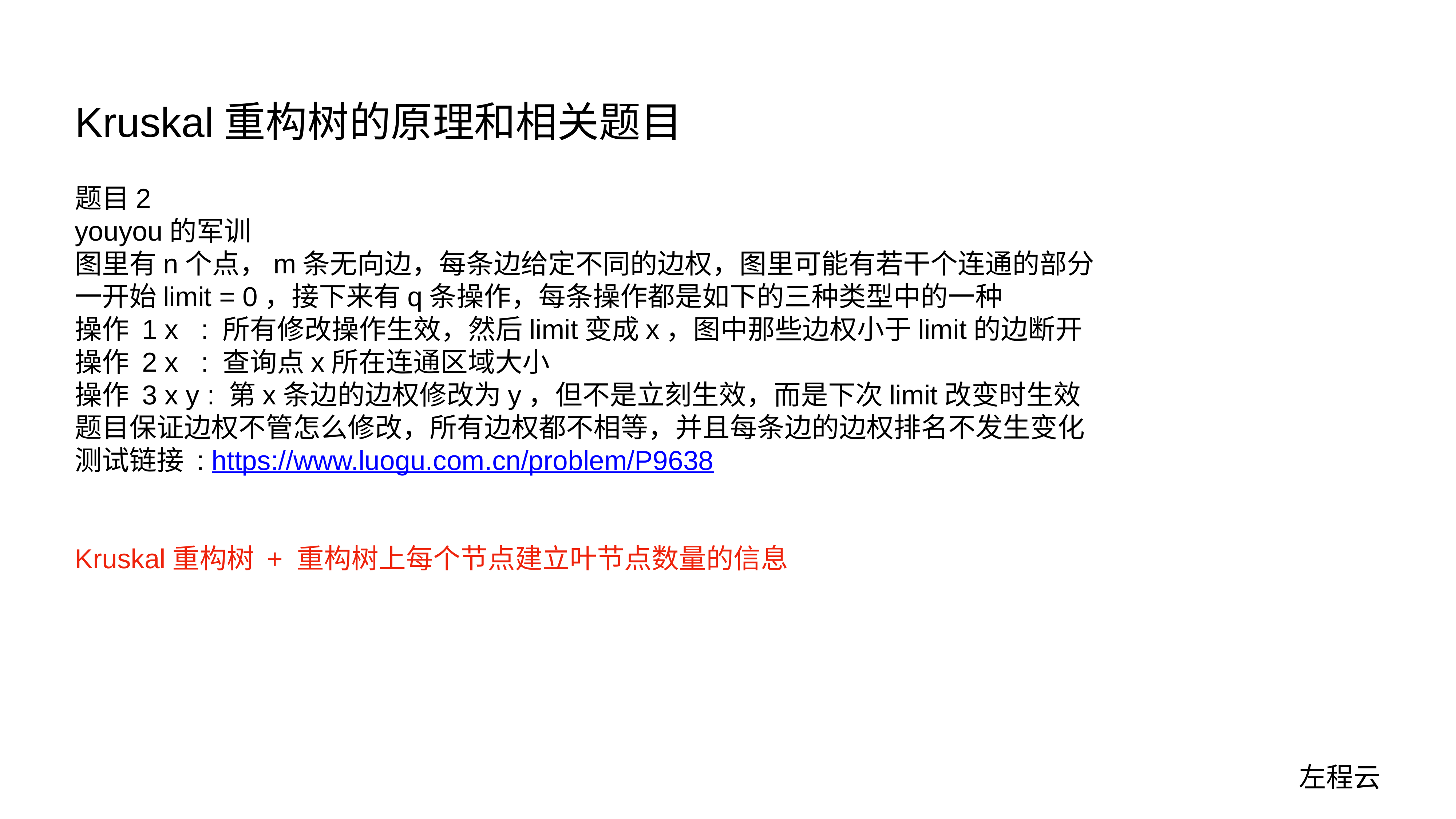

# Kruskal重构树的原理和相关题目
题目2
youyou的军训
图里有n个点，m条无向边，每条边给定不同的边权，图里可能有若干个连通的部分
一开始limit = 0，接下来有q条操作，每条操作都是如下的三种类型中的一种
操作 1 x   : 所有修改操作生效，然后limit变成x，图中那些边权小于limit的边断开
操作 2 x   : 查询点x所在连通区域大小
操作 3 x y : 第x条边的边权修改为y，但不是立刻生效，而是下次limit改变时生效
题目保证边权不管怎么修改，所有边权都不相等，并且每条边的边权排名不发生变化
测试链接 : https://www.luogu.com.cn/problem/P9638

Kruskal重构树 + 重构树上每个节点建立叶节点数量的信息
左程云